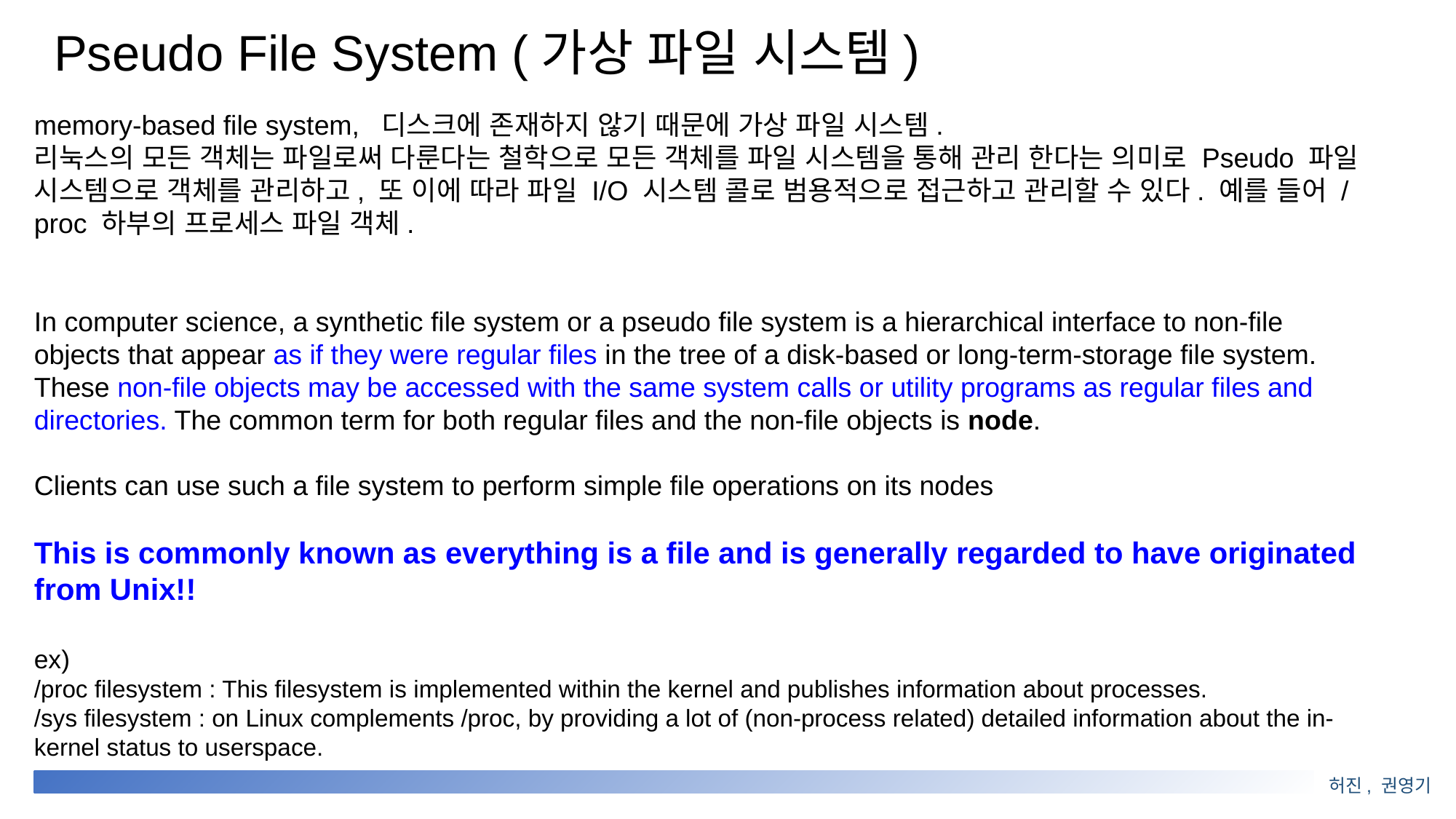

# Pseudo File System (가상 파일 시스템)
memory-based file system,  디스크에 존재하지 않기 때문에 가상 파일 시스템.
리눅스의 모든 객체는 파일로써 다룬다는 철학으로 모든 객체를 파일 시스템을 통해 관리 한다는 의미로 Pseudo 파일 시스템으로 객체를 관리하고, 또 이에 따라 파일 I/O 시스템 콜로 범용적으로 접근하고 관리할 수 있다. 예를 들어 /proc 하부의 프로세스 파일 객체.

In computer science, a synthetic file system or a pseudo file system is a hierarchical interface to non-file objects that appear as if they were regular files in the tree of a disk-based or long-term-storage file system. These non-file objects may be accessed with the same system calls or utility programs as regular files and directories. The common term for both regular files and the non-file objects is node.

Clients can use such a file system to perform simple file operations on its nodes

This is commonly known as everything is a file and is generally regarded to have originated from Unix!!

ex)
/proc filesystem : This filesystem is implemented within the kernel and publishes information about processes.
/sys filesystem : on Linux complements /proc, by providing a lot of (non-process related) detailed information about the in-kernel status to userspace.